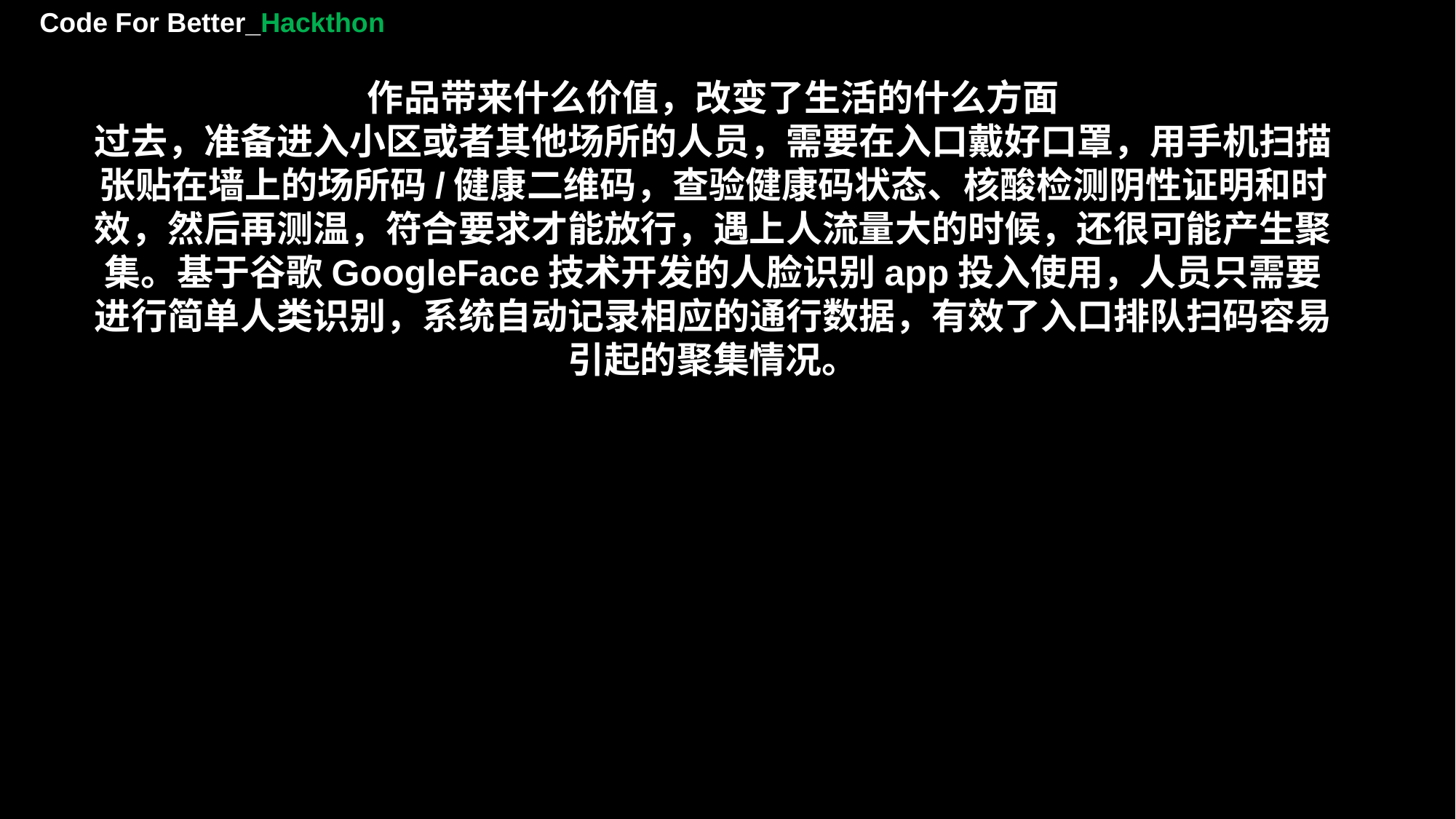

Code For Better_Hackthon
作品带来什么价值，改变了生活的什么方面
过去，准备进入小区或者其他场所的人员，需要在入口戴好口罩，用手机扫描张贴在墙上的场所码/健康二维码，查验健康码状态、核酸检测阴性证明和时效，然后再测温，符合要求才能放行，遇上人流量大的时候，还很可能产生聚集。基于谷歌GoogleFace技术开发的人脸识别app投入使用，人员只需要进行简单人类识别，系统自动记录相应的通行数据，有效了入口排队扫码容易引起的聚集情况。